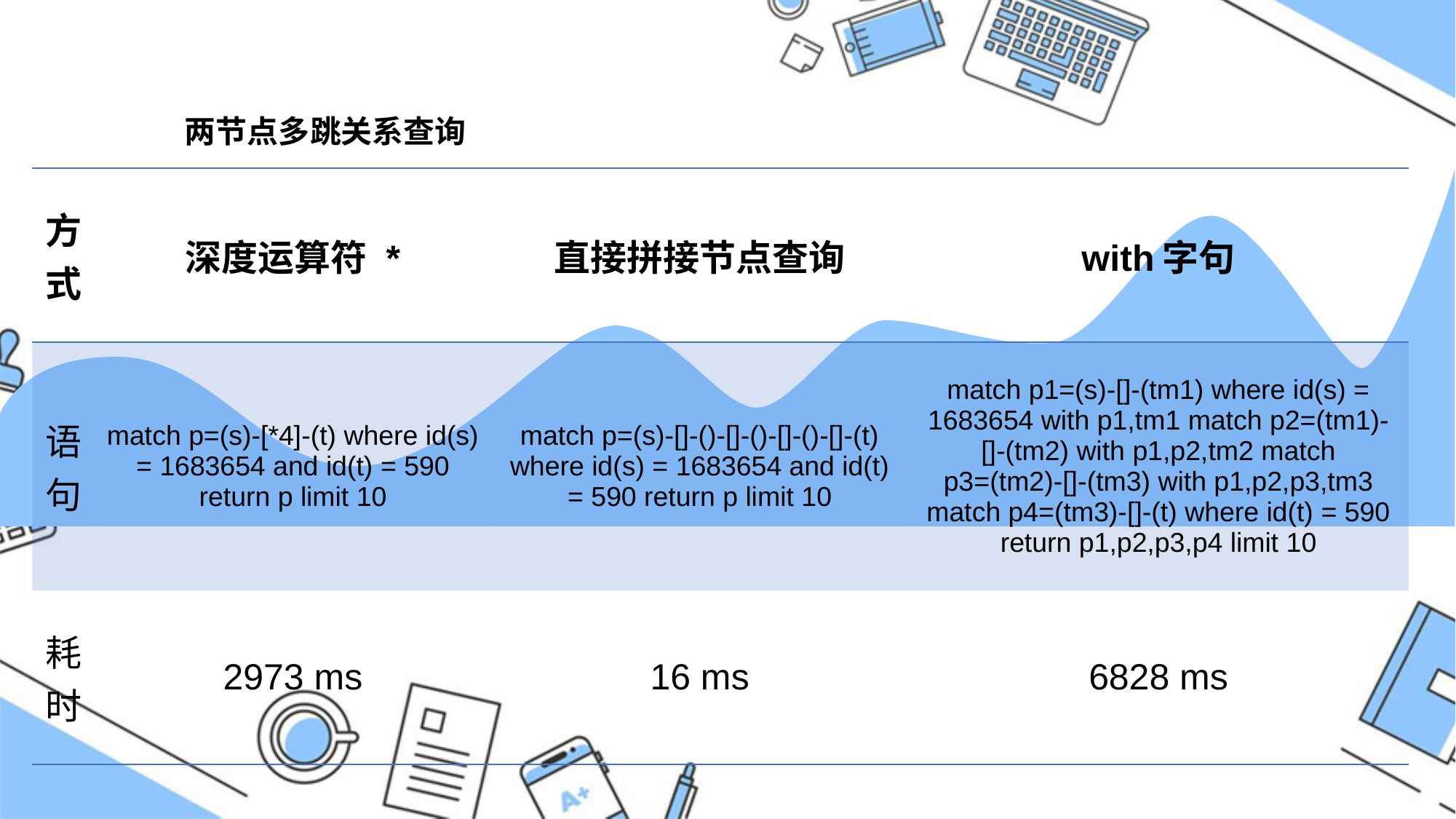

两节点多跳关系查询
| 方式 | 深度运算符 \* | 直接拼接节点查询 | with字句 |
| --- | --- | --- | --- |
| 语句 | match p=(s)-[\*4]-(t) where id(s) = 1683654 and id(t) = 590 return p limit 10 | match p=(s)-[]-()-[]-()-[]-()-[]-(t) where id(s) = 1683654 and id(t) = 590 return p limit 10 | match p1=(s)-[]-(tm1) where id(s) = 1683654 with p1,tm1 match p2=(tm1)-[]-(tm2) with p1,p2,tm2 match p3=(tm2)-[]-(tm3) with p1,p2,p3,tm3 match p4=(tm3)-[]-(t) where id(t) = 590 return p1,p2,p3,p4 limit 10 |
| 耗时 | 2973 ms | 16 ms | 6828 ms |